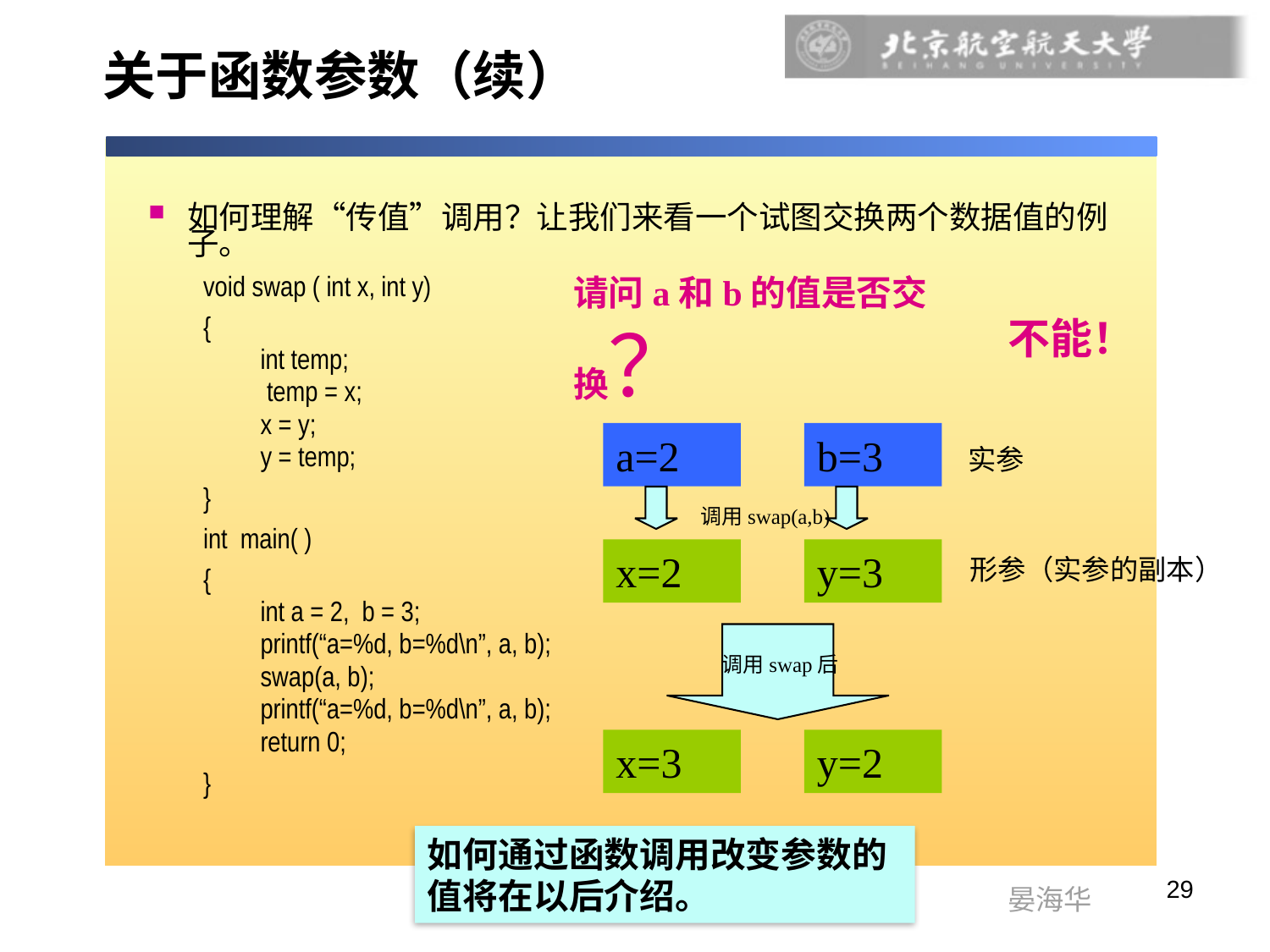

# 关于函数参数（续）
如何理解“传值”调用？让我们来看一个试图交换两个数据值的例子。
void swap ( int x, int y)
{
int temp;
 temp = x;
x = y;
y = temp;
}
int  main( )
{
int a = 2,  b = 3;
printf(“a=%d, b=%d\n”, a, b);
swap(a, b);
printf(“a=%d, b=%d\n”, a, b);
return 0;
}

请问a和b的值是否交换？
不能！
a=2
b=3
实参

调用swap(a,b)
x=2
y=3
形参（实参的副本）

调用swap后
x=3
y=2
如何通过函数调用改变参数的值将在以后介绍。
C程序设计基础(二)
29